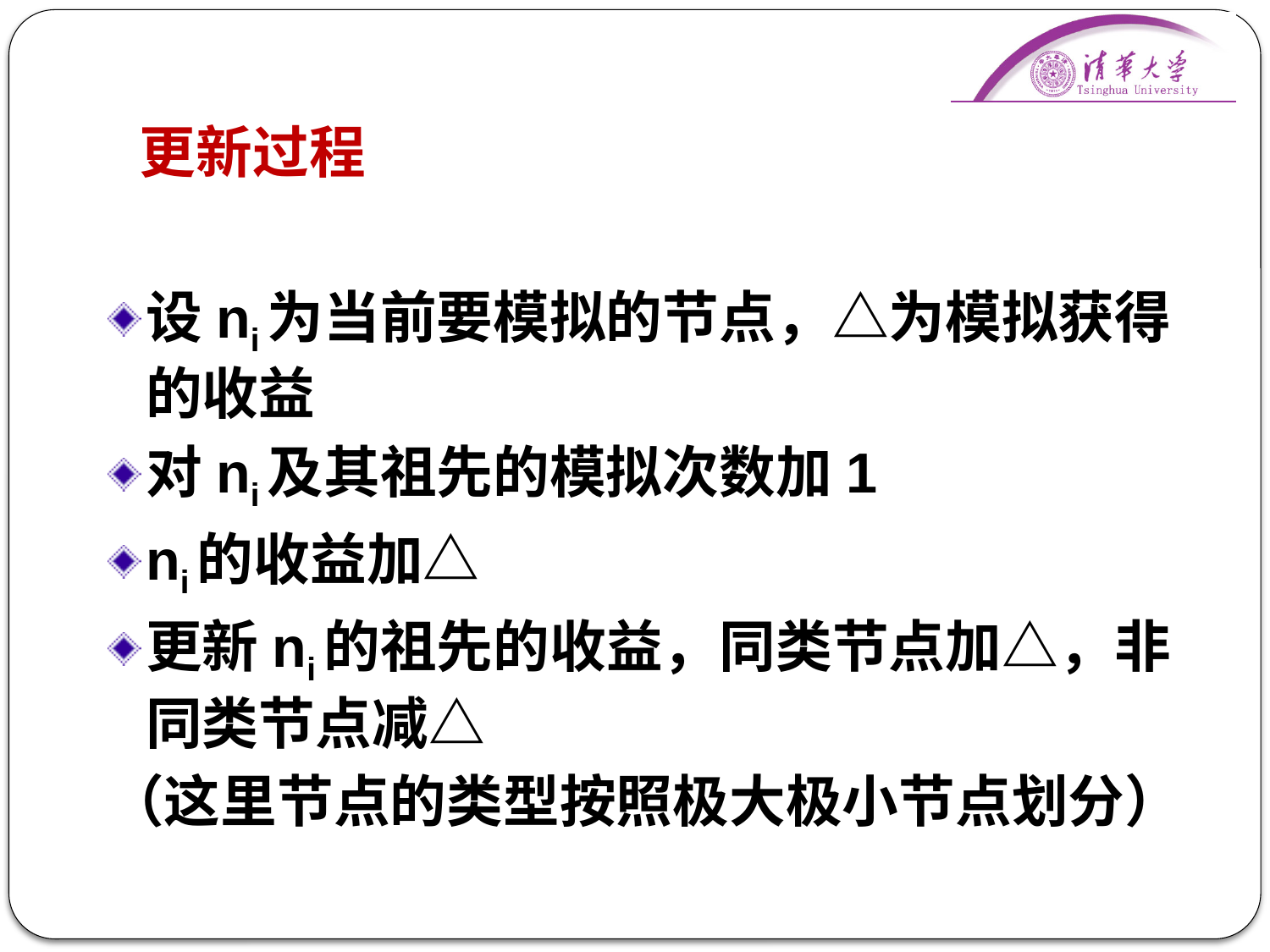

# 更新过程
设ni为当前要模拟的节点，△为模拟获得的收益
对ni及其祖先的模拟次数加1
ni的收益加△
更新ni的祖先的收益，同类节点加△，非同类节点减△
（这里节点的类型按照极大极小节点划分）
19